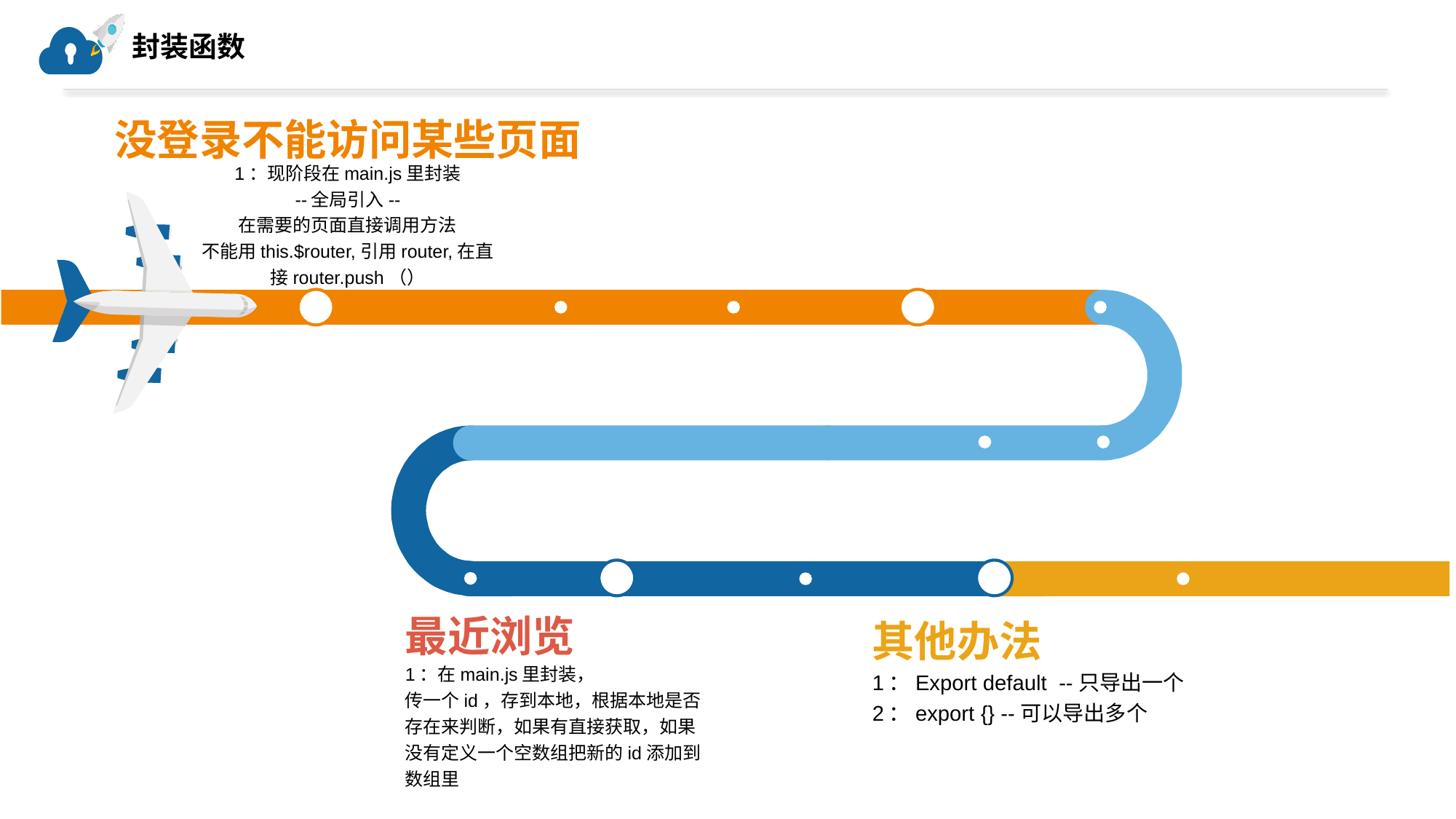

# 封装函数
没登录不能访问某些页面
1：现阶段在main.js里封装
--全局引入--
在需要的页面直接调用方法
不能用this.$router,引用router,在直接router.push（）

最近浏览
1：在main.js里封装，
传一个id，存到本地，根据本地是否存在来判断，如果有直接获取，如果没有定义一个空数组把新的id添加到数组里
其他办法
1：Export default  --只导出一个
2：export {} --可以导出多个